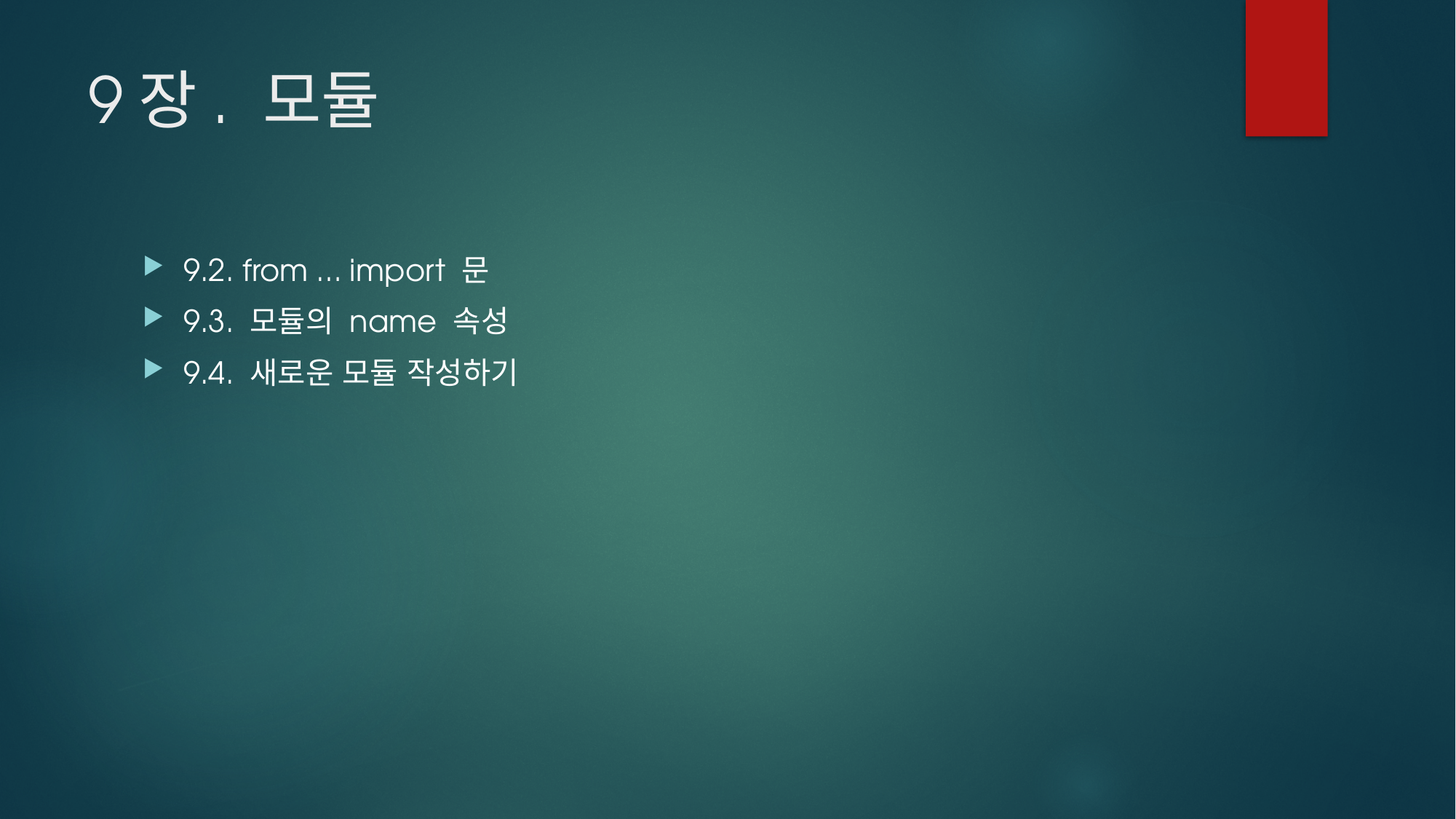

# 9장. 모듈
9.2. from … import 문
9.3. 모듈의 name 속성
9.4. 새로운 모듈 작성하기